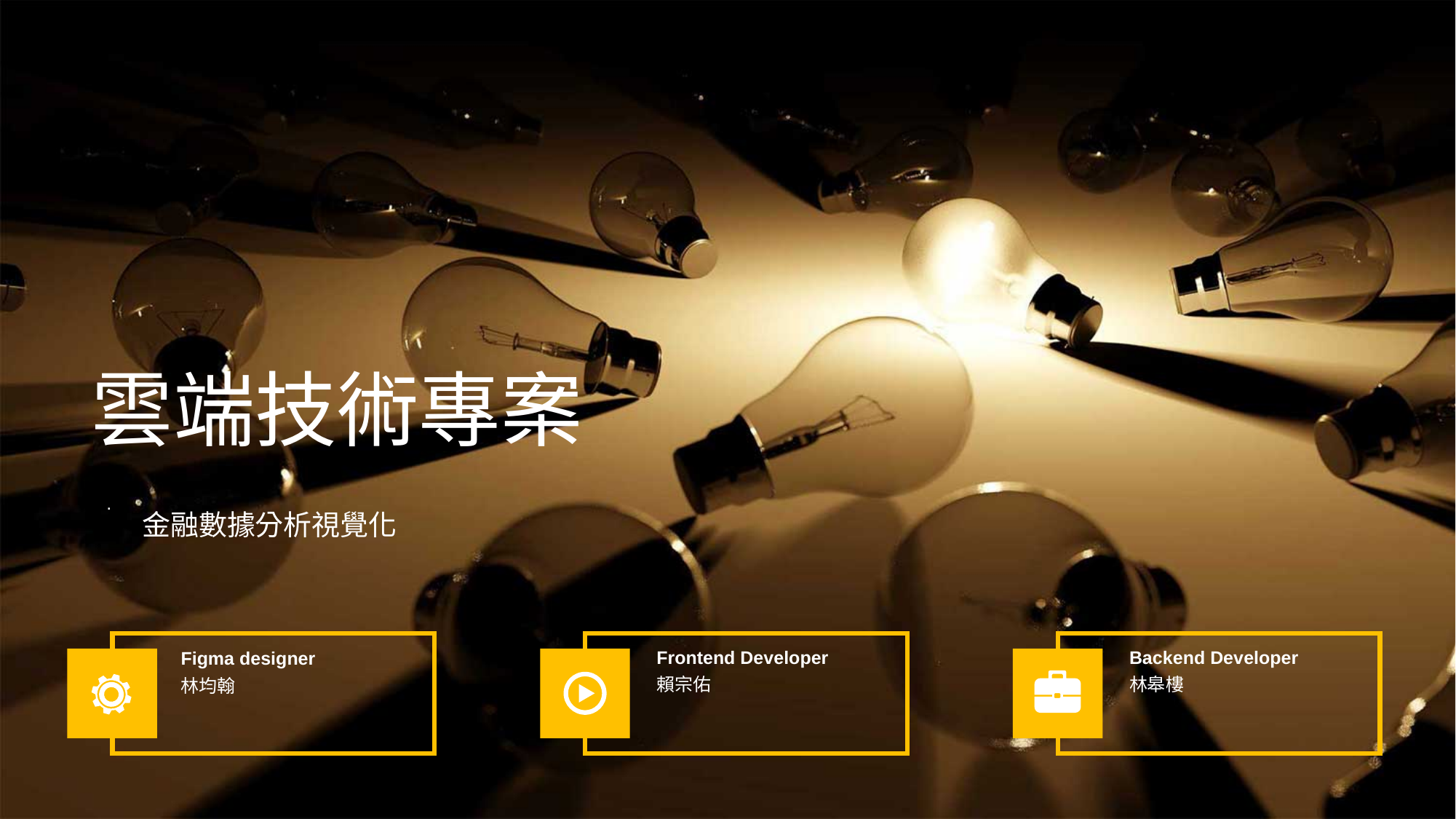

雲端技術專案
.
金融數據分析視覺化

Figma designer
林均翰

Frontend Developer
賴宗佑

Backend Developer
林皋樓